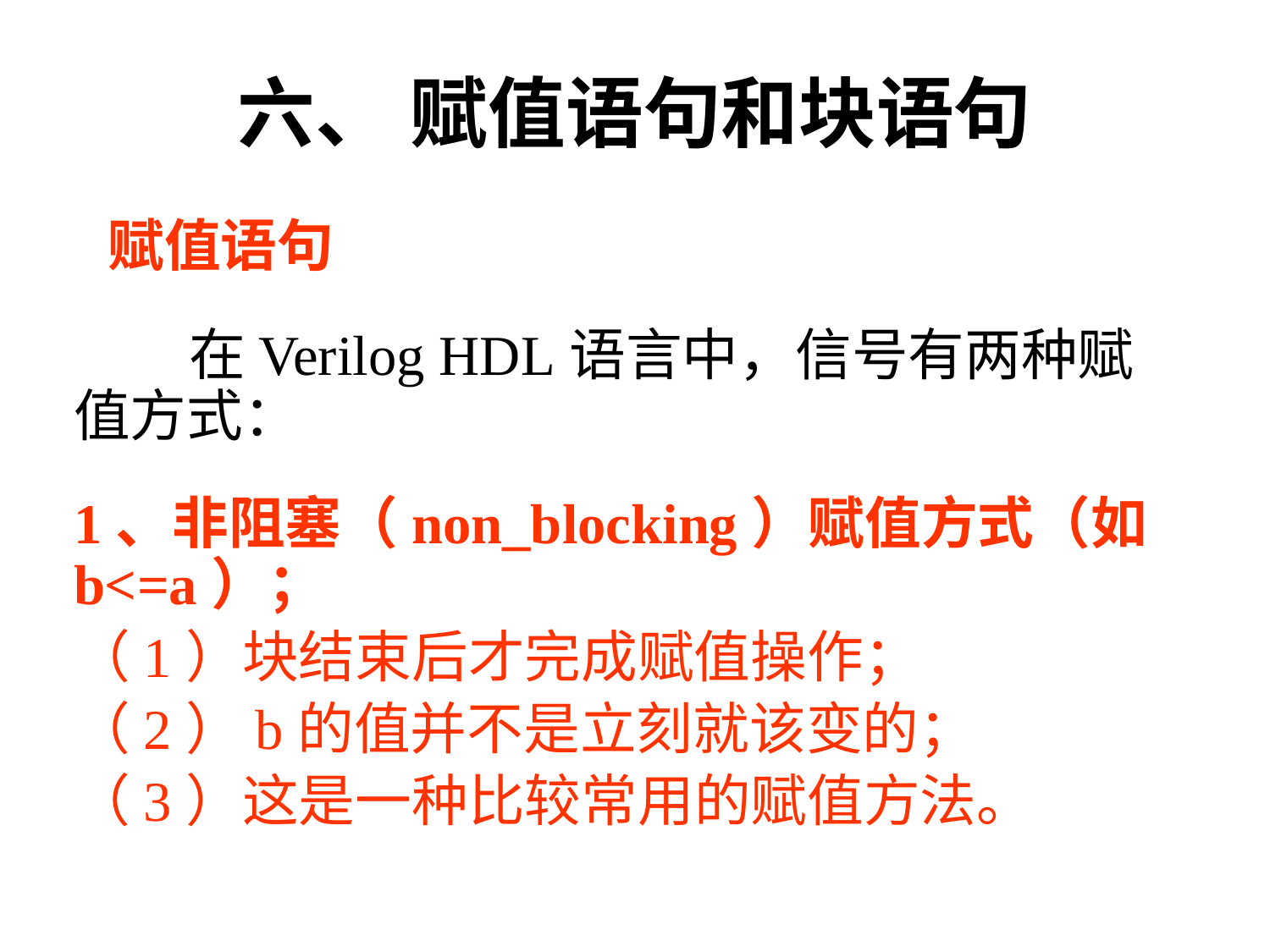

# 六、 赋值语句和块语句
赋值语句
        在Verilog HDL语言中，信号有两种赋值方式：
1、非阻塞（non_blocking）赋值方式（如b<=a）；
（1）块结束后才完成赋值操作；
（2）b的值并不是立刻就该变的；
（3）这是一种比较常用的赋值方法。